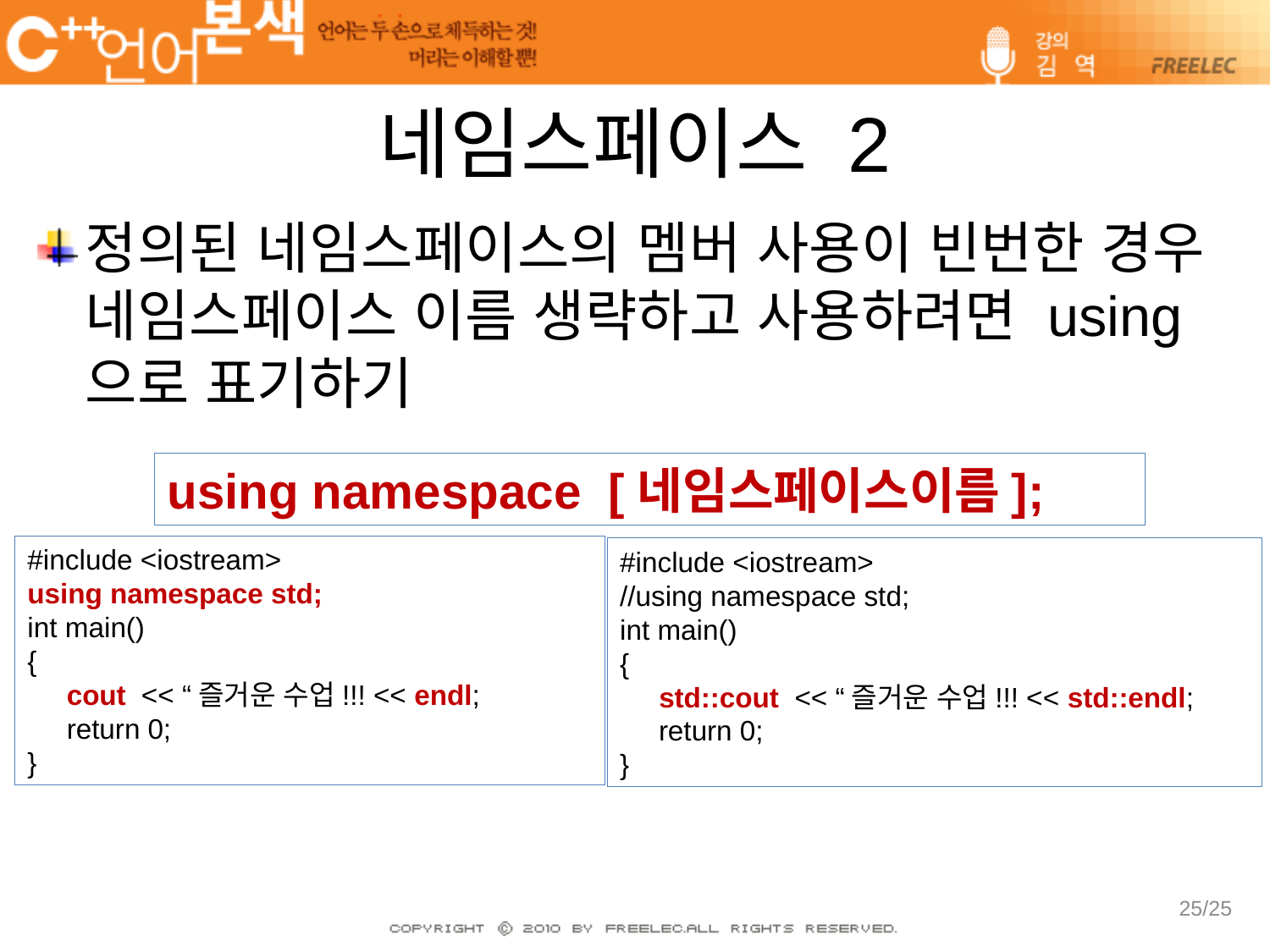

# 네임스페이스 2
정의된 네임스페이스의 멤버 사용이 빈번한 경우 네임스페이스 이름 생략하고 사용하려면 using 으로 표기하기
using namespace  [네임스페이스이름];
#include <iostream>
using namespace std;
int main()
{
     cout  << “즐거운 수업!!! << endl;
     return 0;
}
#include <iostream>
//using namespace std;
int main()
{
     std::cout  << “즐거운 수업!!! << std::endl;
     return 0;
}
25/25